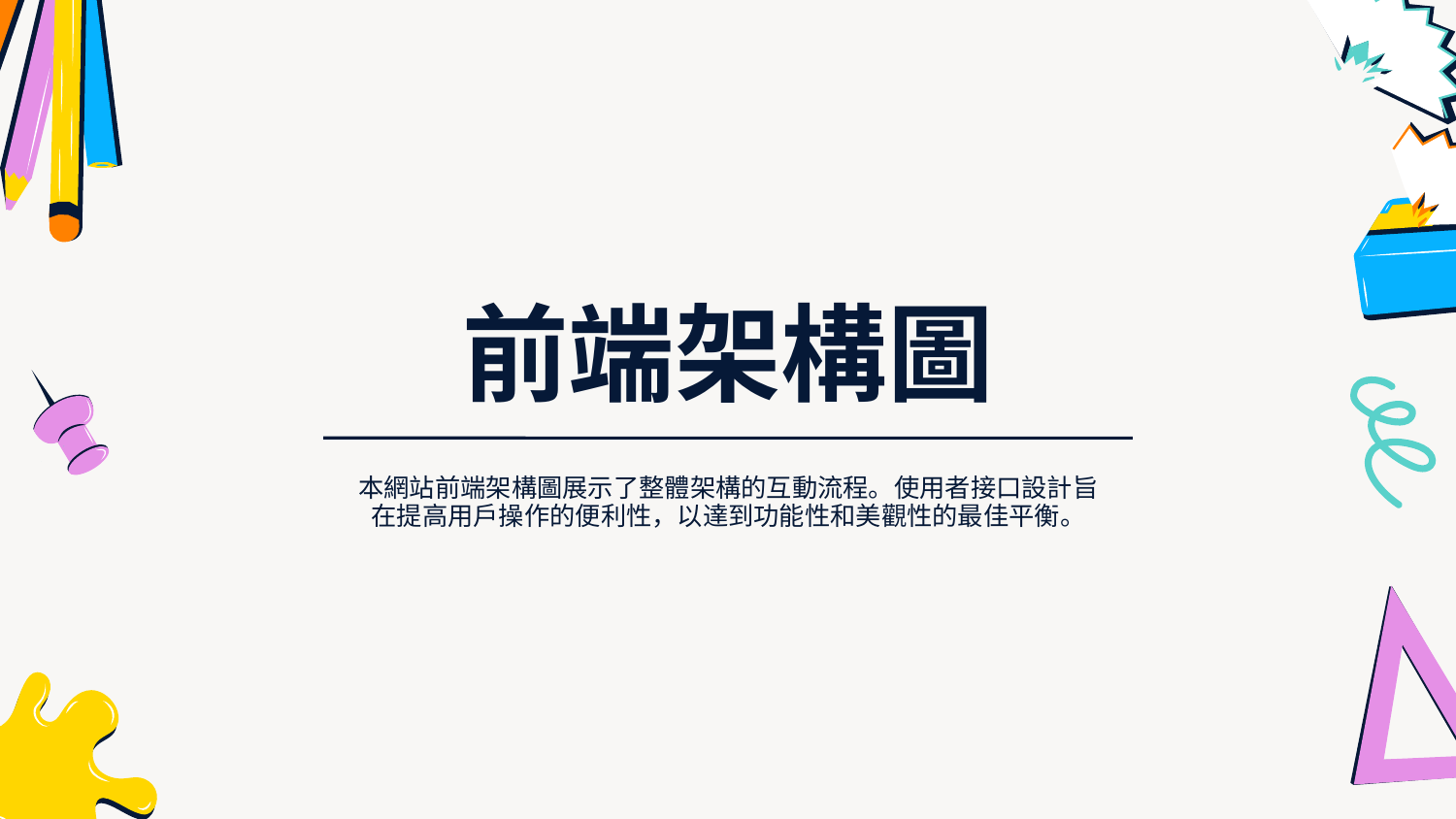

前端架構圖
本網站前端架構圖展示了整體架構的互動流程。使用者接口設計旨在提高用戶操作的便利性，以達到功能性和美觀性的最佳平衡。